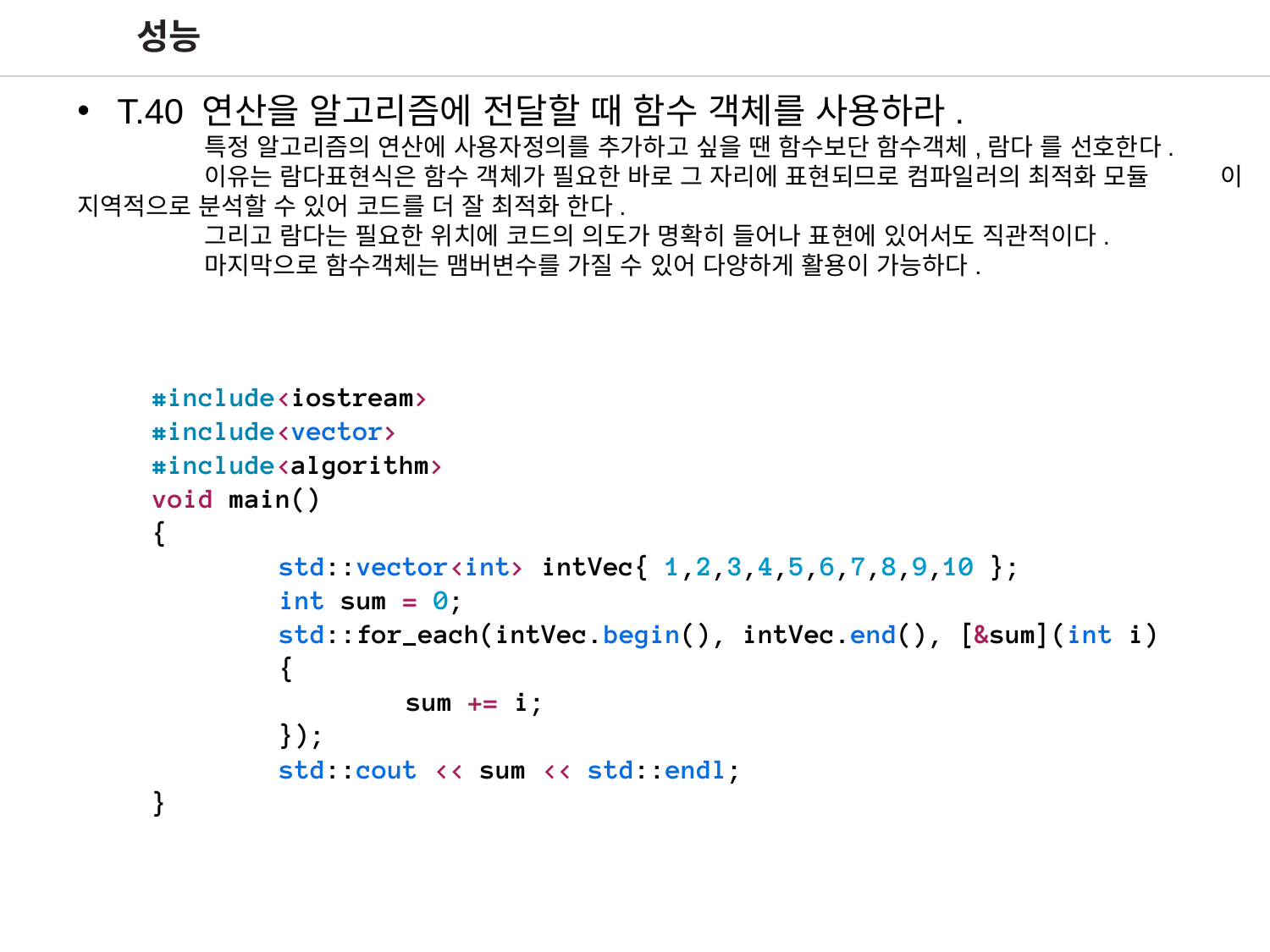

성능
T.40 연산을 알고리즘에 전달할 때 함수 객체를 사용하라.
	특정 알고리즘의 연산에 사용자정의를 추가하고 싶을 땐 함수보단 함수객체,람다 를 선호한다.
	이유는 람다표현식은 함수 객체가 필요한 바로 그 자리에 표현되므로 컴파일러의 최적화 모듈	이 지역적으로 분석할 수 있어 코드를 더 잘 최적화 한다.
	그리고 람다는 필요한 위치에 코드의 의도가 명확히 들어나 표현에 있어서도 직관적이다.
	마지막으로 함수객체는 맴버변수를 가질 수 있어 다양하게 활용이 가능하다.
#include<iostream>
#include<vector>
#include<algorithm>
void main()
{
	std::vector<int> intVec{ 1,2,3,4,5,6,7,8,9,10 };
	int sum = 0;
	std::for_each(intVec.begin(), intVec.end(), [&sum](int i)
	{
		sum += i;
	});
	std::cout << sum << std::endl;
}